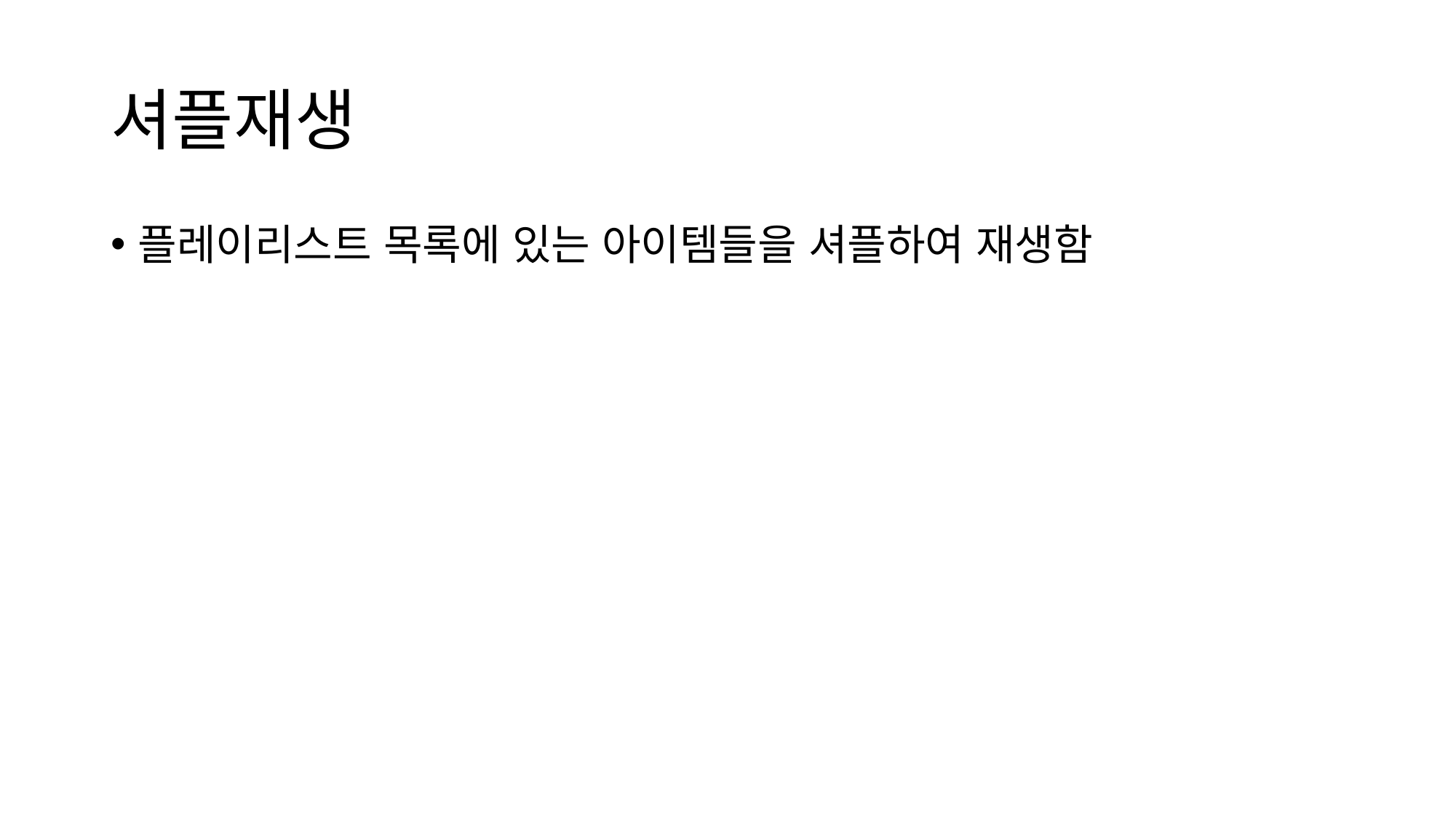

# 셔플재생
플레이리스트 목록에 있는 아이템들을 셔플하여 재생함